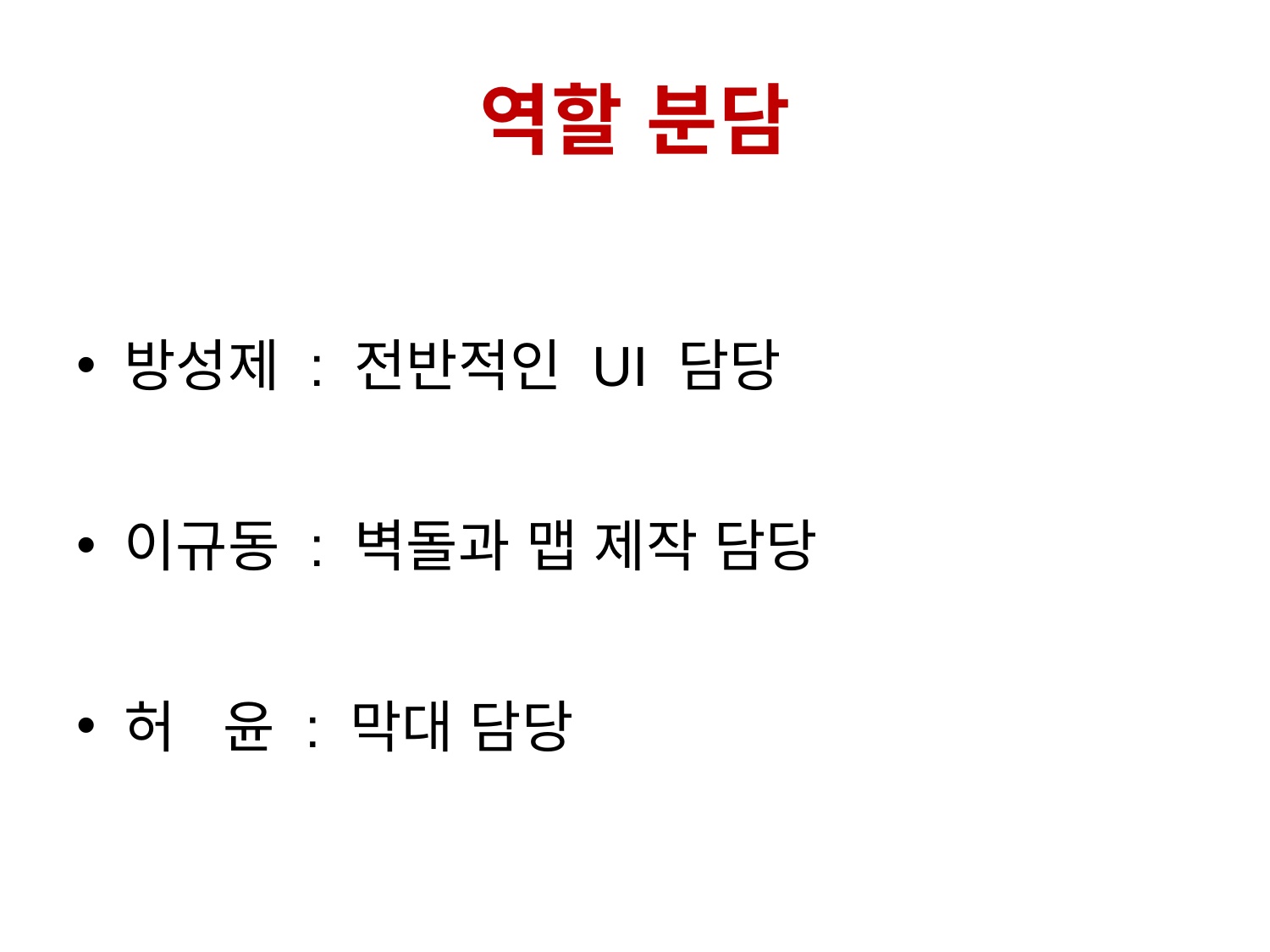

# 역할 분담
방성제 : 전반적인 UI 담당
이규동 : 벽돌과 맵 제작 담당
허   윤 : 막대 담당